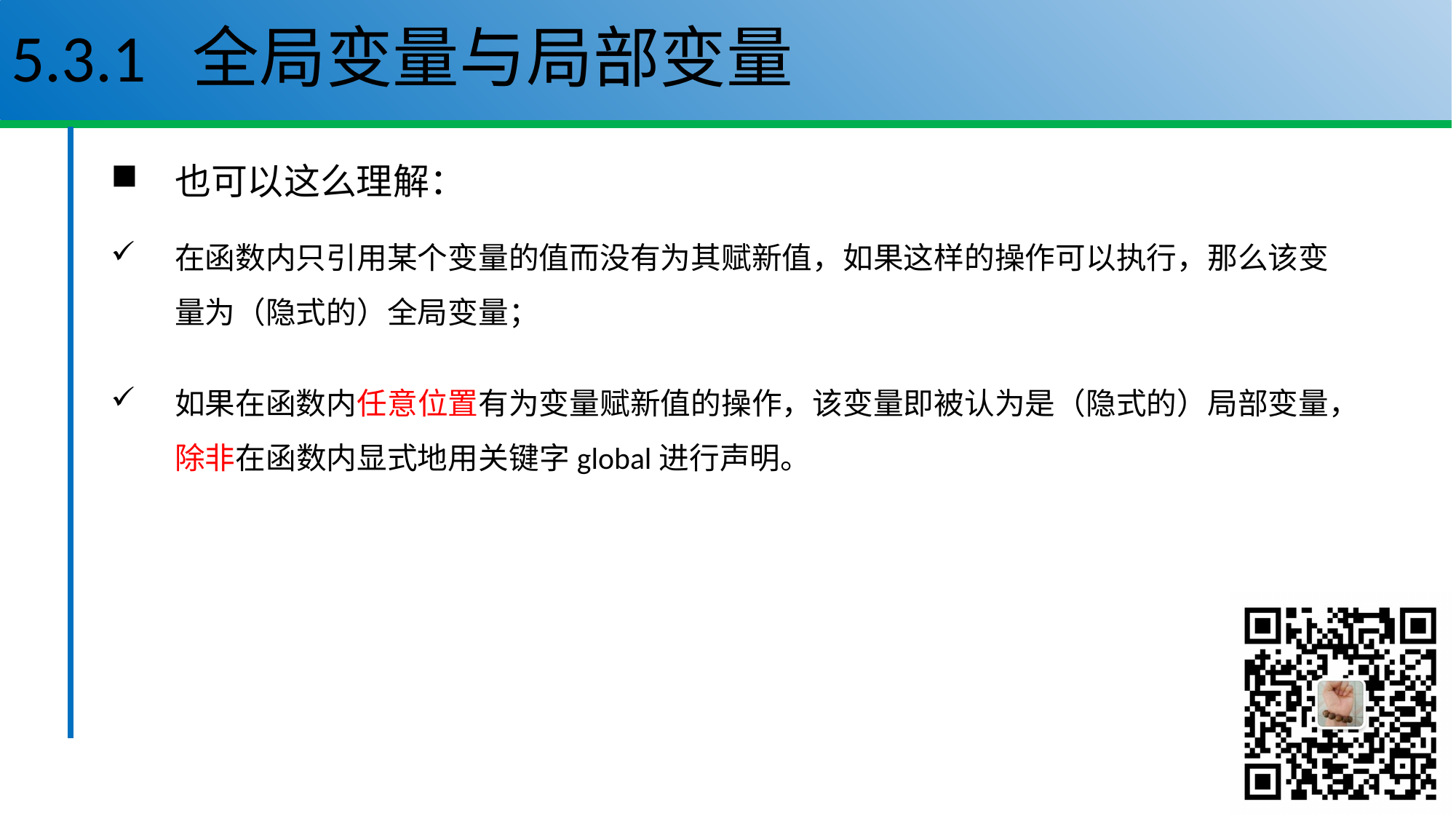

# 5.3.1  全局变量与局部变量
也可以这么理解：
在函数内只引用某个变量的值而没有为其赋新值，如果这样的操作可以执行，那么该变量为（隐式的）全局变量；
如果在函数内任意位置有为变量赋新值的操作，该变量即被认为是（隐式的）局部变量，除非在函数内显式地用关键字global进行声明。
50